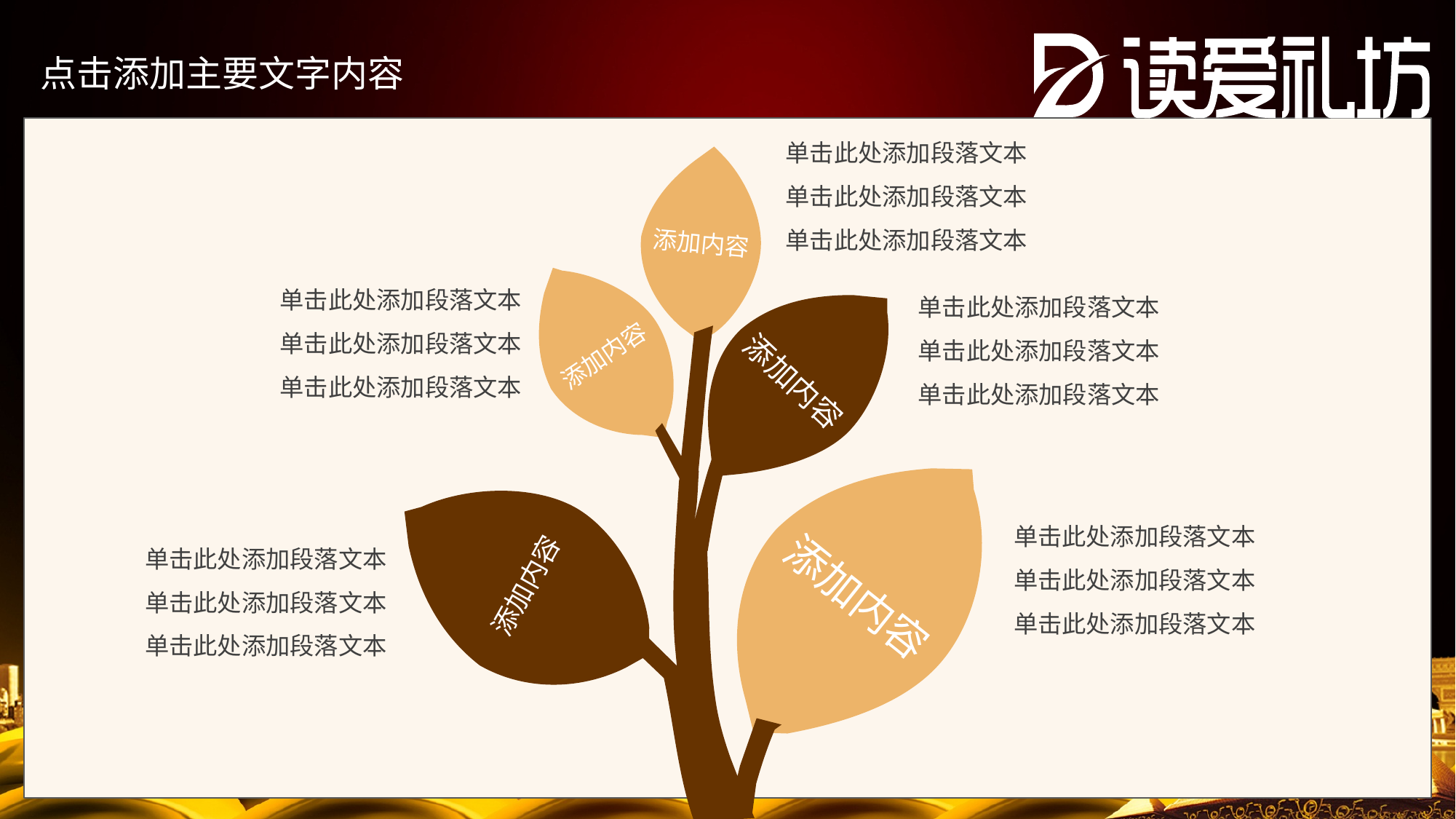

单击此处添加段落文本
单击此处添加段落文本
单击此处添加段落文本
添加内容
添加内容
添加内容

添加内容
添加内容
单击此处添加段落文本
单击此处添加段落文本
单击此处添加段落文本
单击此处添加段落文本
单击此处添加段落文本
单击此处添加段落文本
单击此处添加段落文本
单击此处添加段落文本
单击此处添加段落文本
单击此处添加段落文本
单击此处添加段落文本
单击此处添加段落文本